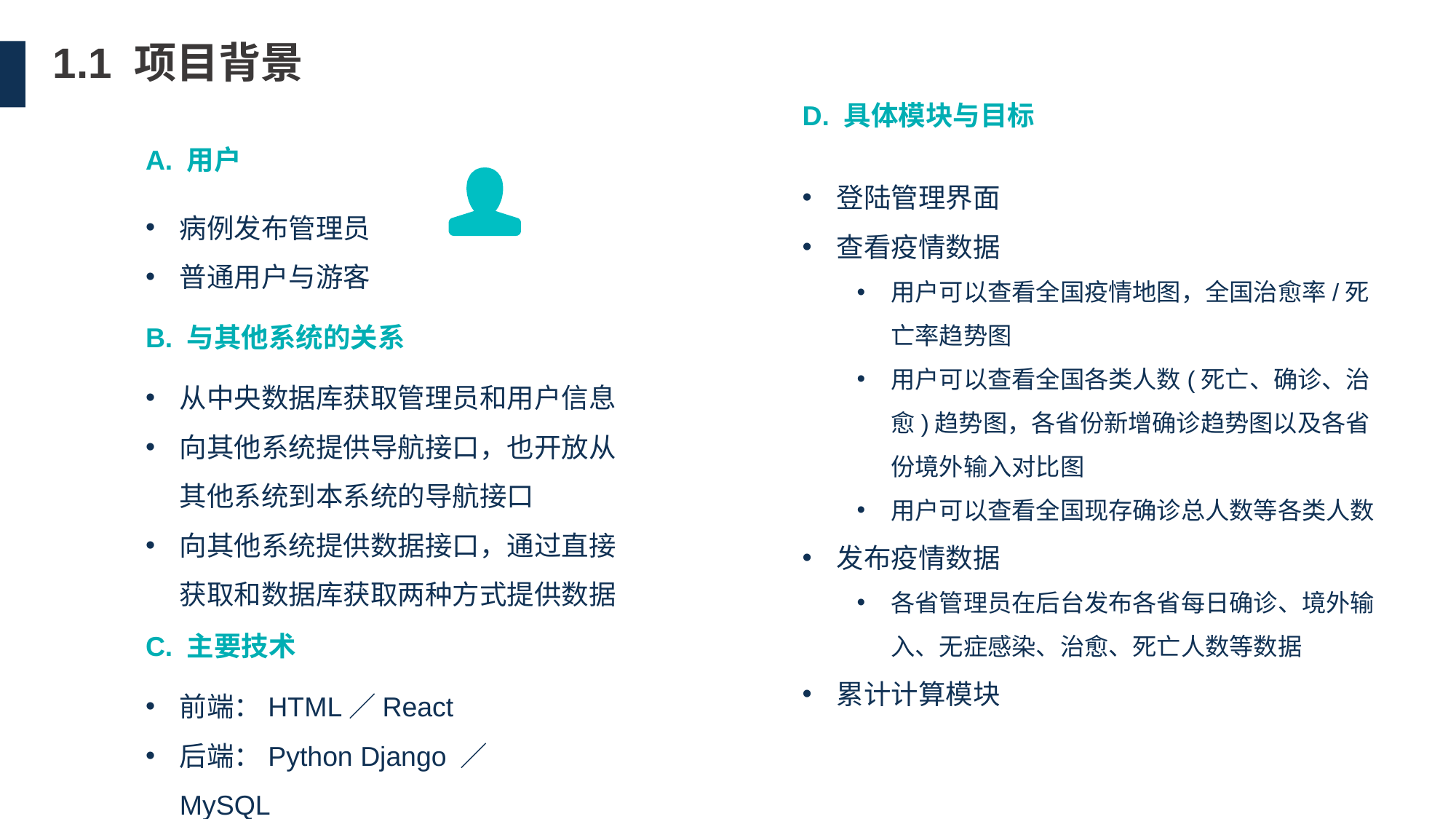

1.1 项目背景
D. 具体模块与目标
A. 用户
登陆管理界面
查看疫情数据
用户可以查看全国疫情地图，全国治愈率/死亡率趋势图
用户可以查看全国各类人数(死亡、确诊、治愈)趋势图，各省份新增确诊趋势图以及各省份境外输入对比图
用户可以查看全国现存确诊总人数等各类人数
发布疫情数据
各省管理员在后台发布各省每日确诊、境外输入、无症感染、治愈、死亡人数等数据
累计计算模块

病例发布管理员
普通用户与游客
B. 与其他系统的关系
从中央数据库获取管理员和用户信息
向其他系统提供导航接口，也开放从其他系统到本系统的导航接口
向其他系统提供数据接口，通过直接获取和数据库获取两种方式提供数据
C. 主要技术
前端：HTML／React
后端：Python Django ／ MySQL